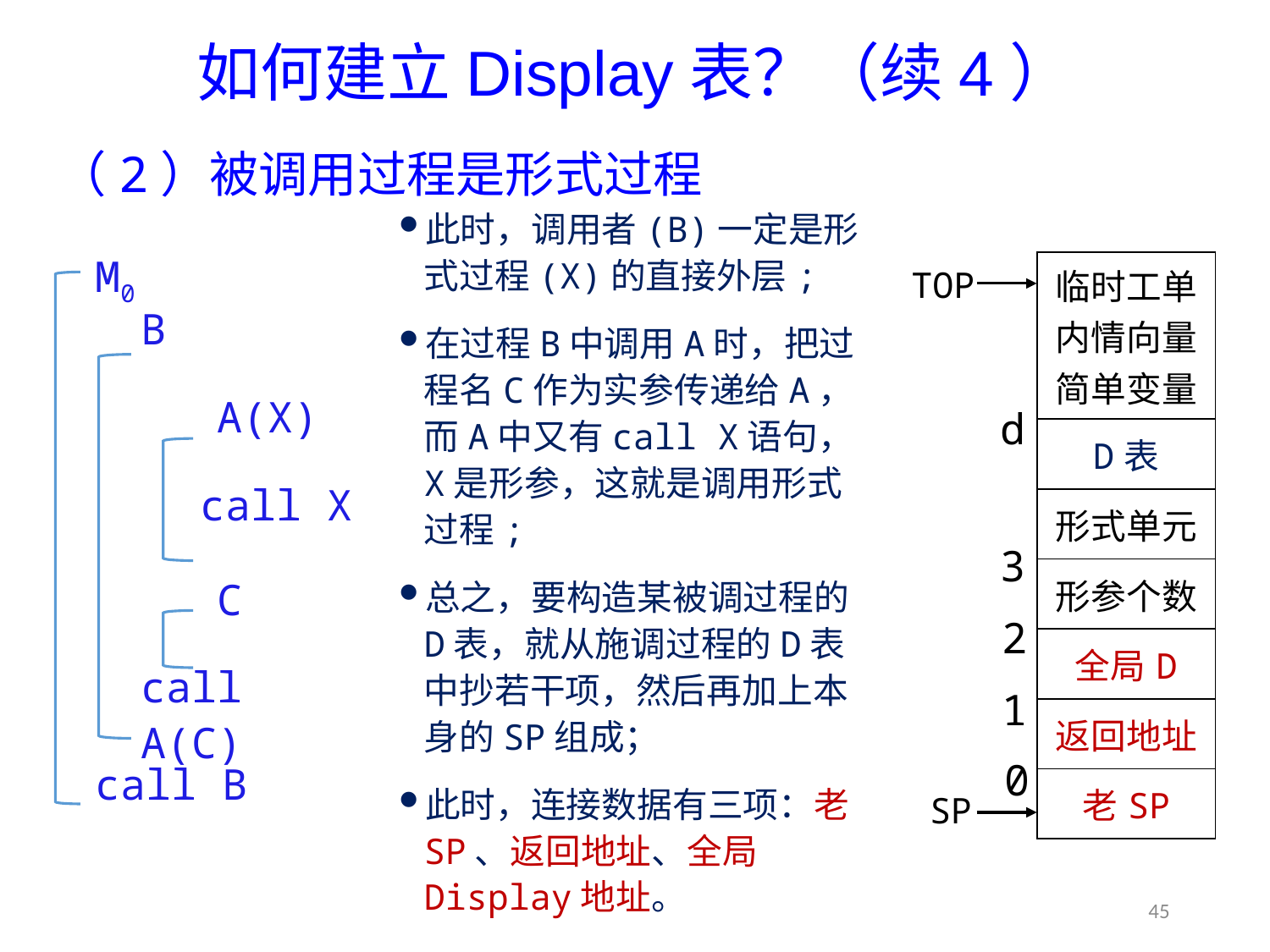

# 如何建立Display表？（续4）
（2）被调用过程是形式过程
此时，调用者(B)一定是形式过程(X)的直接外层;
在过程B中调用A时，把过程名C作为实参传递给A，而A中又有call X语句，X是形参，这就是调用形式过程;
总之，要构造某被调过程的D表，就从施调过程的D表中抄若干项，然后再加上本身的SP组成；
此时，连接数据有三项：老SP、返回地址、全局Display地址。
TOP
SP
| 临时工单 内情向量 简单变量 |
| --- |
| D表 |
| 形式单元 |
| 形参个数 |
| 全局D |
| 返回地址 |
| 老SP |
d
3
2
1
0

B
   A(X)
    call X
   C
call A(C)
M0

call B

45